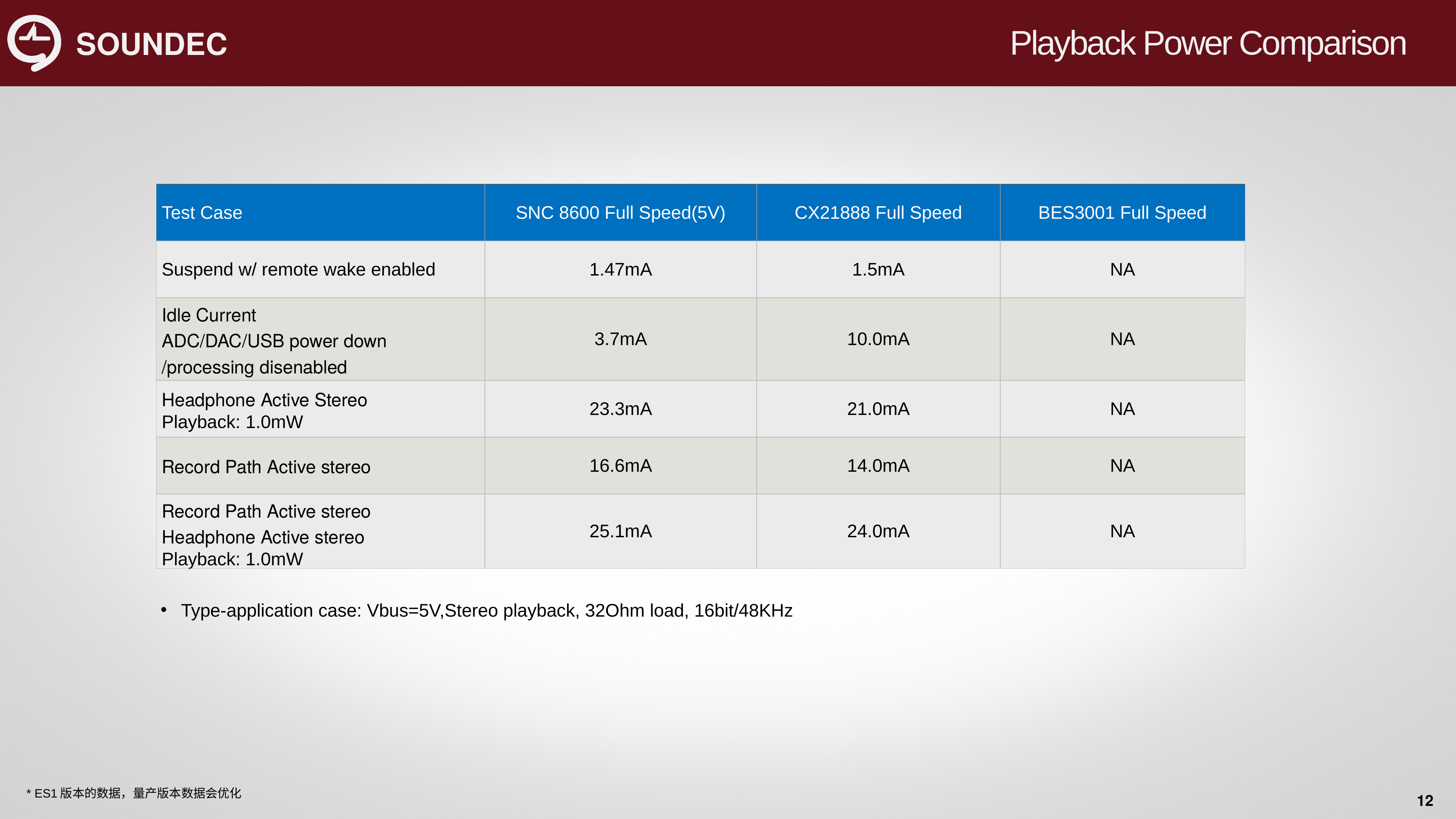

Playback Power Comparison
| Test Case | SNC 8600 Full Speed(5V) | CX21888 Full Speed | BES3001 Full Speed |
| --- | --- | --- | --- |
| Suspend w/ remote wake enabled | 1.47mA | 1.5mA | NA |
| Idle Current ADC/DAC/USB power down /processing disenabled | 3.7mA | 10.0mA | NA |
| Headphone Active Stereo Playback: 1.0mW | 23.3mA | 21.0mA | NA |
| Record Path Active stereo | 16.6mA | 14.0mA | NA |
| Record Path Active stereo Headphone Active stereo Playback: 1.0mW | 25.1mA | 24.0mA | NA |
Type-application case: Vbus=5V,Stereo playback, 32Ohm load, 16bit/48KHz
* ES1版本的数据，量产版本数据会优化
12